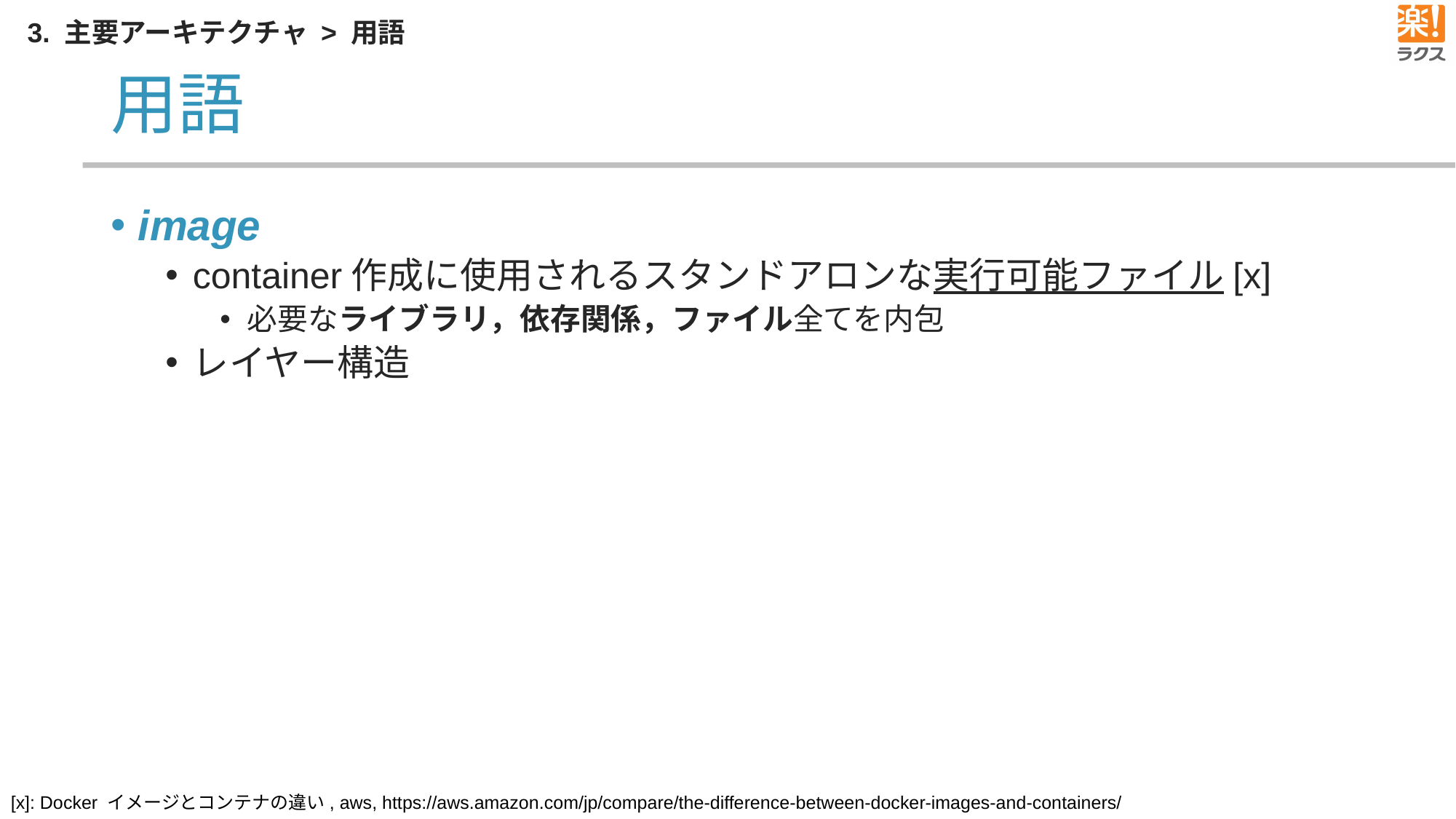

3. 主要アーキテクチャ > 用語
# 用語
image
container作成に使用されるスタンドアロンな実行可能ファイル[x]
必要なライブラリ，依存関係，ファイル全てを内包
レイヤー構造

[x]: Docker イメージとコンテナの違い, aws, https://aws.amazon.com/jp/compare/the-difference-between-docker-images-and-containers/